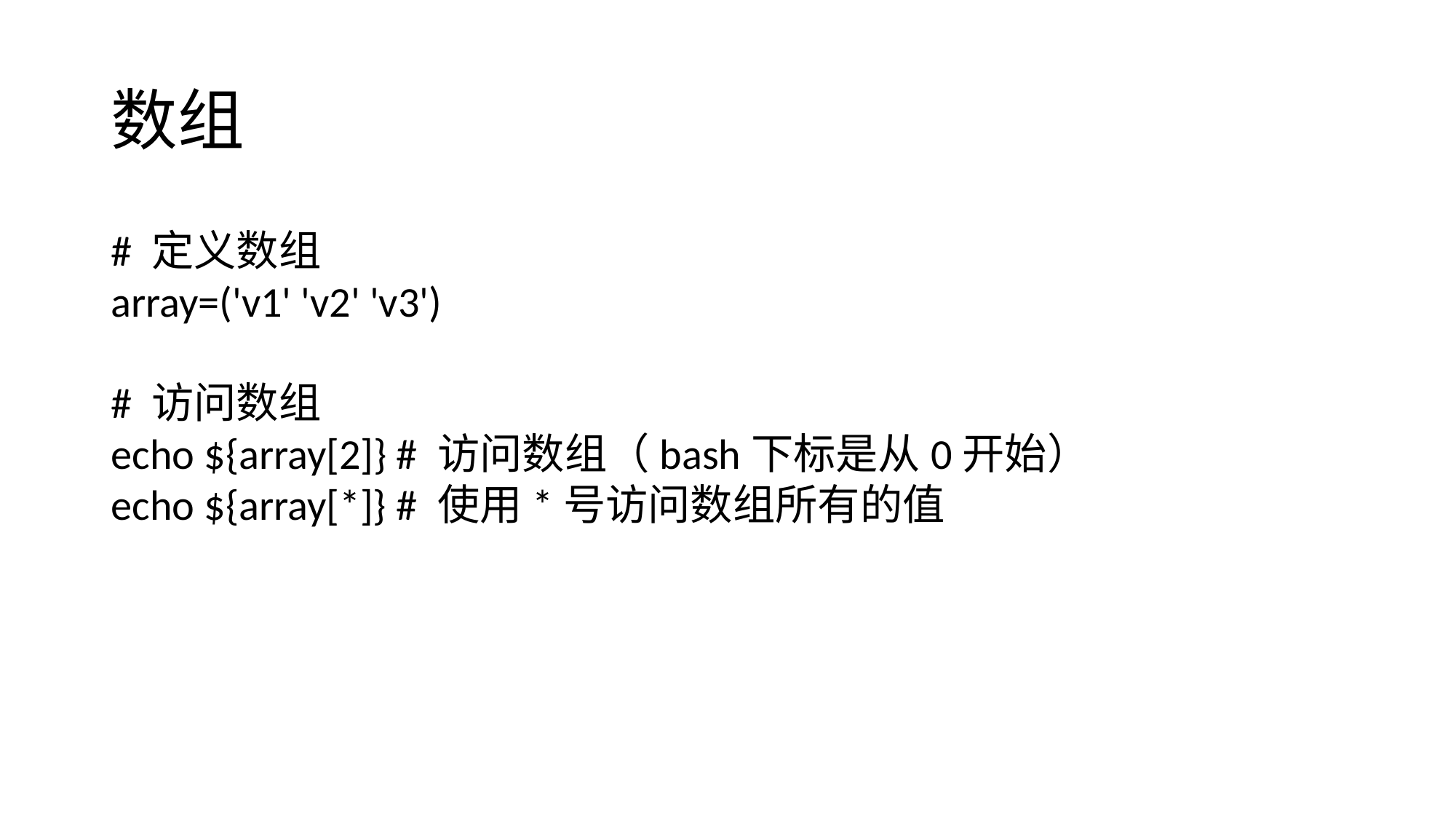

# 数组
# 定义数组
array=('v1' 'v2' 'v3')

# 访问数组
echo ${array[2]} # 访问数组（bash下标是从0开始）
echo ${array[*]} # 使用*号访问数组所有的值